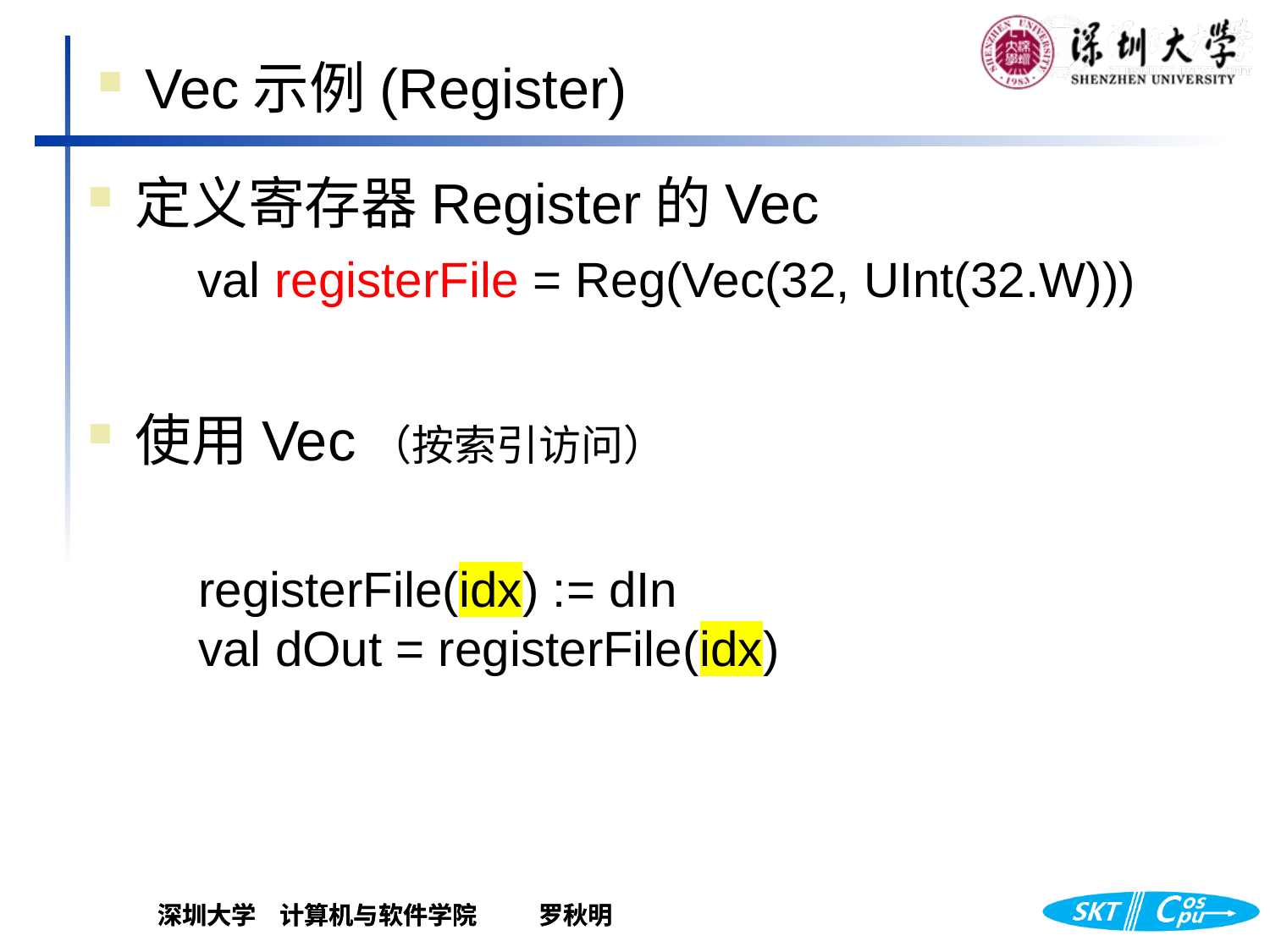

Vec示例(Register)
定义寄存器Register的Vec

使用Vec（按索引访问）
val registerFile = Reg(Vec(32, UInt(32.W)))
registerFile(idx) := dIn
val dOut = registerFile(idx)